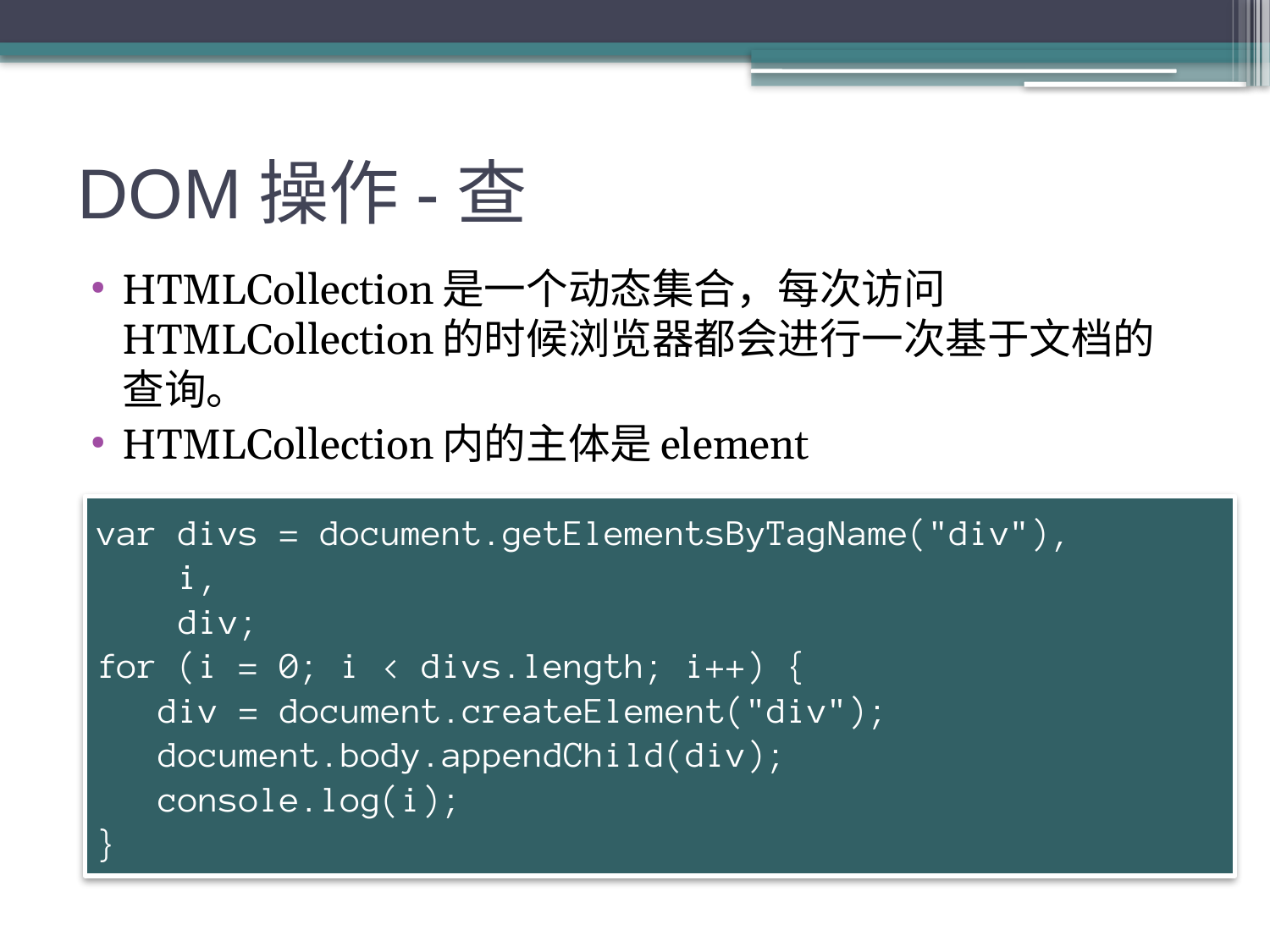

# DOM操作-查
HTMLCollection是一个动态集合，每次访问HTMLCollection的时候浏览器都会进行一次基于文档的查询。
HTMLCollection内的主体是element
var divs = document.getElementsByTagName("div"),
    i,
    div;
for (i = 0; i < divs.length; i++) {
   div = document.createElement("div");
   document.body.appendChild(div);
   console.log(i);
}